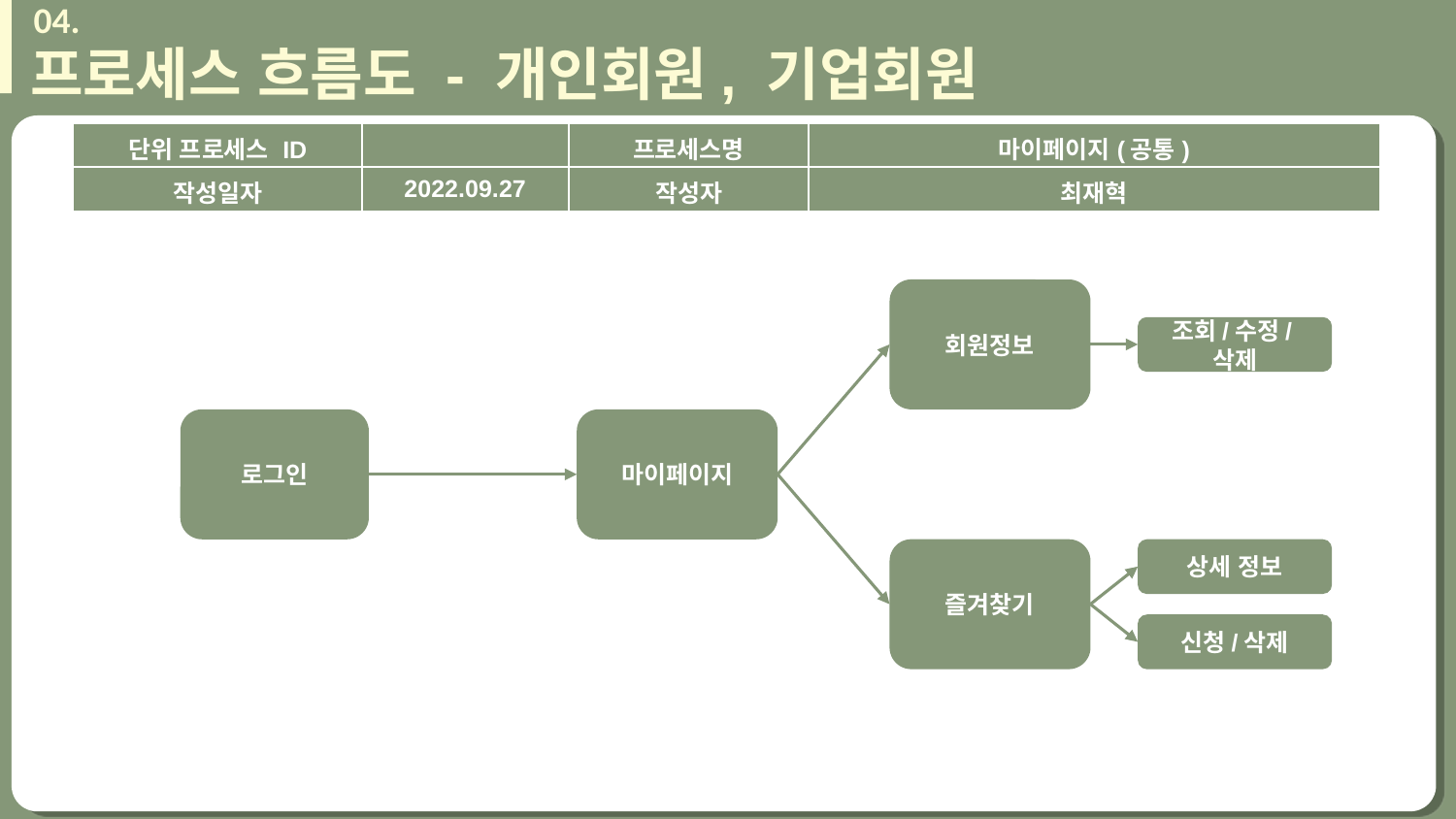

04.

프로세스 흐름도 - 개인회원, 기업회원
단위 프로세스 ID
| 단위 프로세스 ID |  | 프로세스명 | 마이페이지(공통) |
| --- | --- | --- | --- |
| 작성일자 | 2022.09.27 | 작성자 | 최재혁 |
회원정보
조회/수정/삭제
로그인
마이페이지
즐겨찾기
상세 정보
신청/삭제